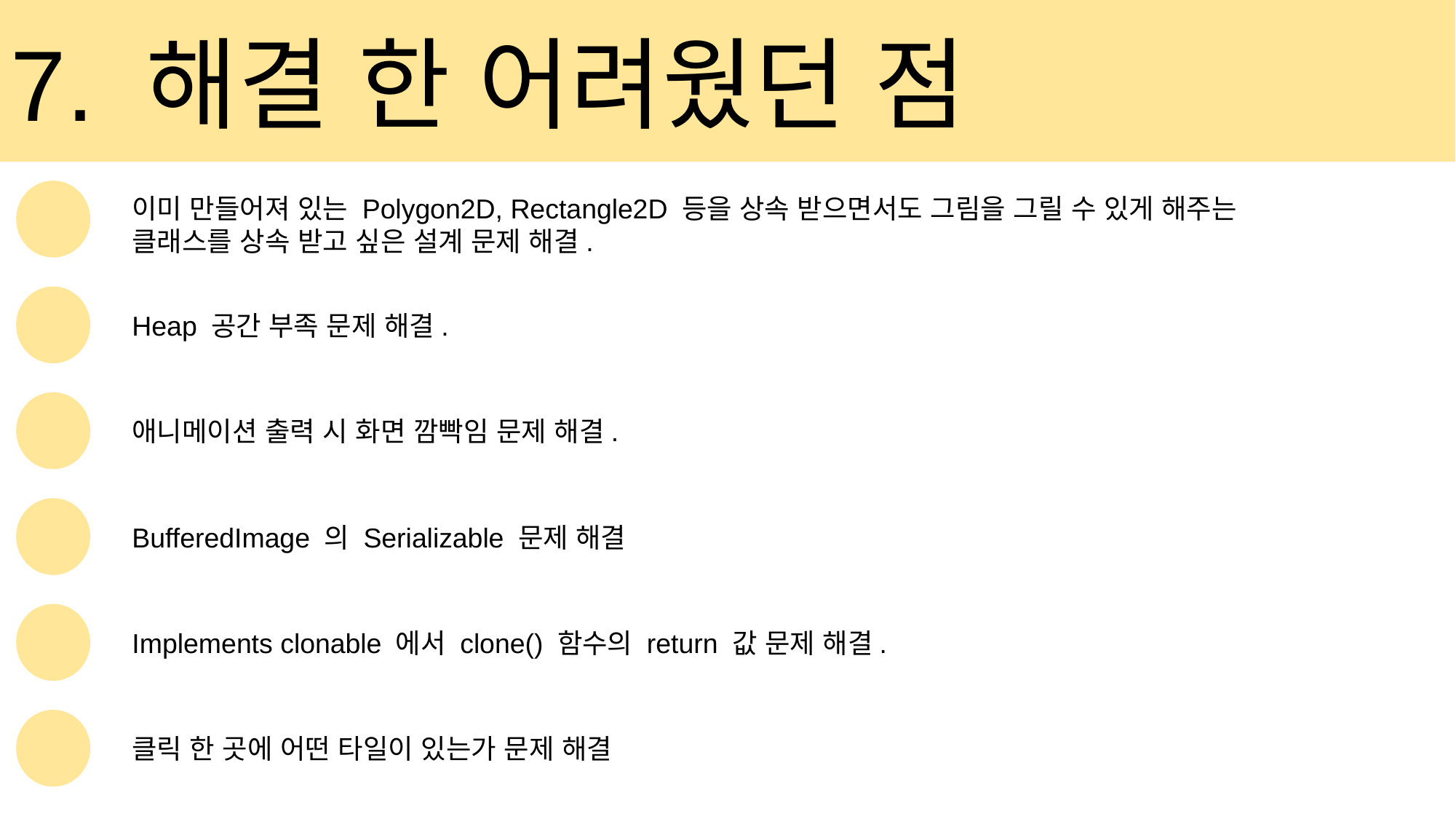

7. 해결 한 어려웠던 점

이미 만들어져 있는 Polygon2D, Rectangle2D 등을 상속 받으면서도 그림을 그릴 수 있게 해주는 클래스를 상속 받고 싶은 설계 문제 해결.

Heap 공간 부족 문제 해결.

애니메이션 출력 시 화면 깜빡임 문제 해결.

BufferedImage 의 Serializable 문제 해결

Implements clonable 에서 clone() 함수의 return 값 문제 해결.

클릭 한 곳에 어떤 타일이 있는가 문제 해결